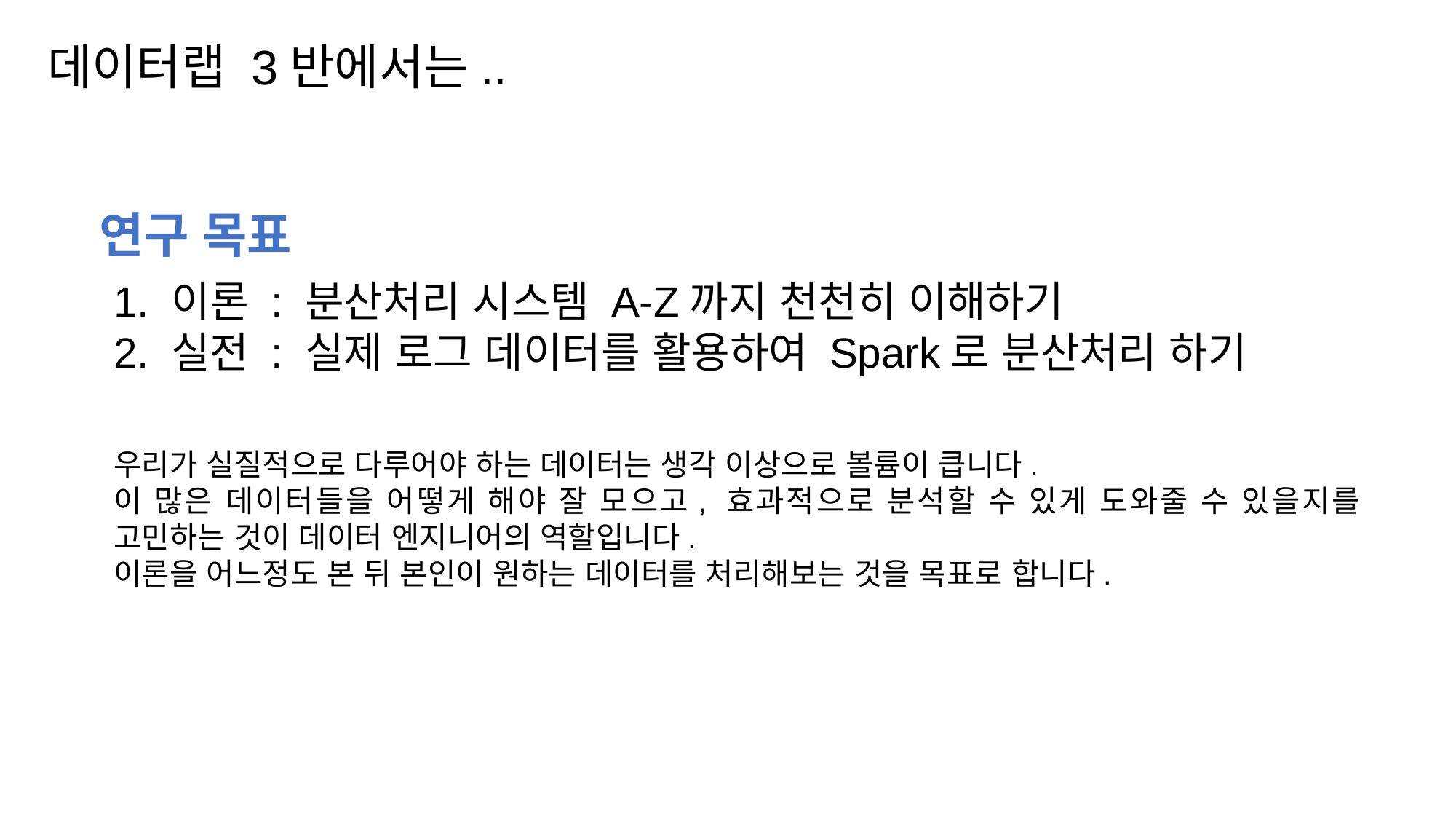

데이터랩 3반에서는..
연구 목표
1. 이론 : 분산처리 시스템 A-Z까지 천천히 이해하기
2. 실전 : 실제 로그 데이터를 활용하여 Spark로 분산처리 하기

우리가 실질적으로 다루어야 하는 데이터는 생각 이상으로 볼륨이 큽니다.
이 많은 데이터들을 어떻게 해야 잘 모으고, 효과적으로 분석할 수 있게 도와줄 수 있을지를 고민하는 것이 데이터 엔지니어의 역할입니다.
이론을 어느정도 본 뒤 본인이 원하는 데이터를 처리해보는 것을 목표로 합니다.